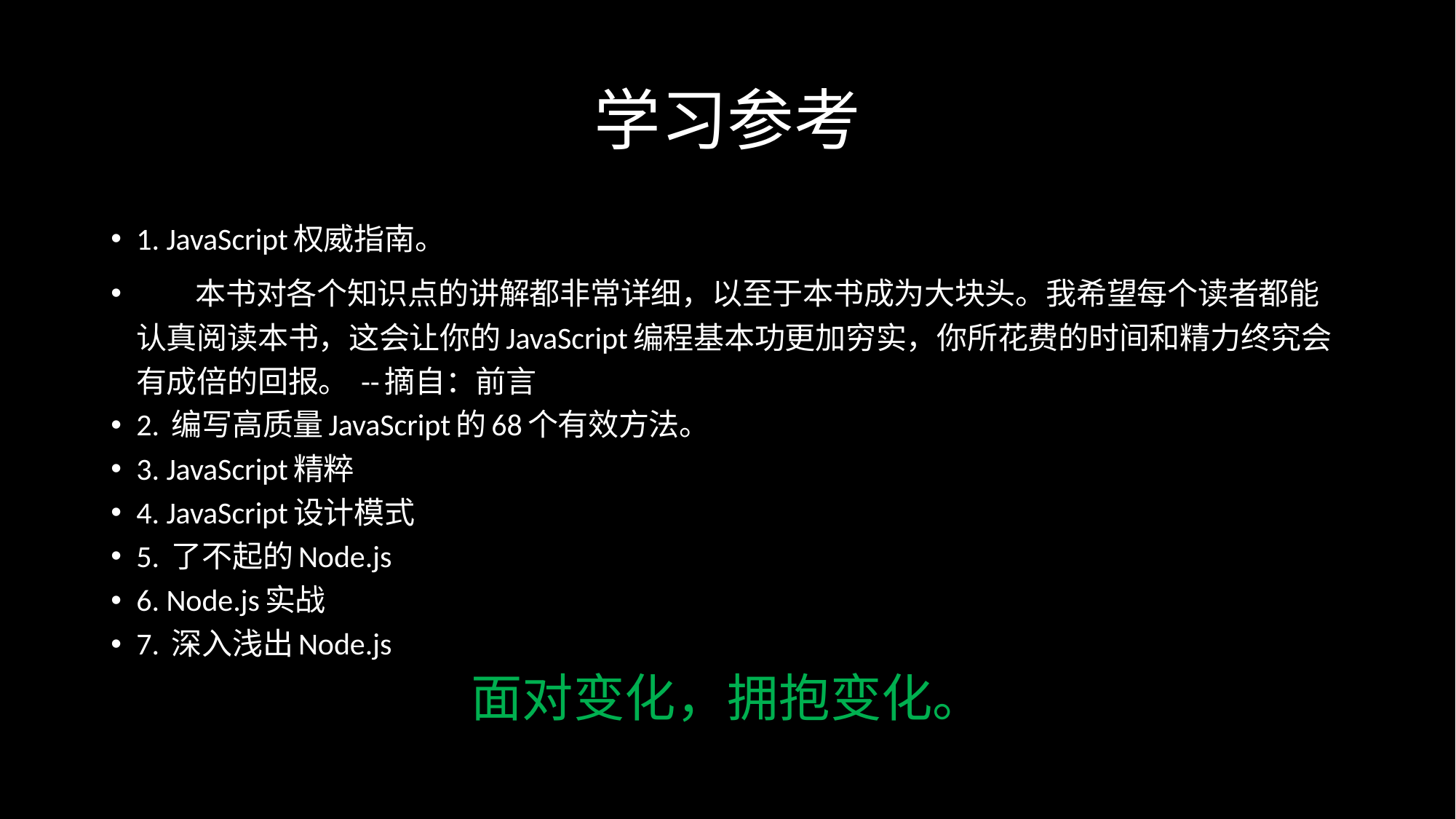

# 学习参考
1. JavaScript权威指南。
        本书对各个知识点的讲解都非常详细，以至于本书成为大块头。我希望每个读者都能认真阅读本书，这会让你的JavaScript编程基本功更加穷实，你所花费的时间和精力终究会有成倍的回报。 --摘自：前言
2. 编写高质量JavaScript的68个有效方法。
3. JavaScript精粹
4. JavaScript设计模式
5. 了不起的Node.js
6. Node.js实战
7. 深入浅出Node.js
面对变化，拥抱变化。